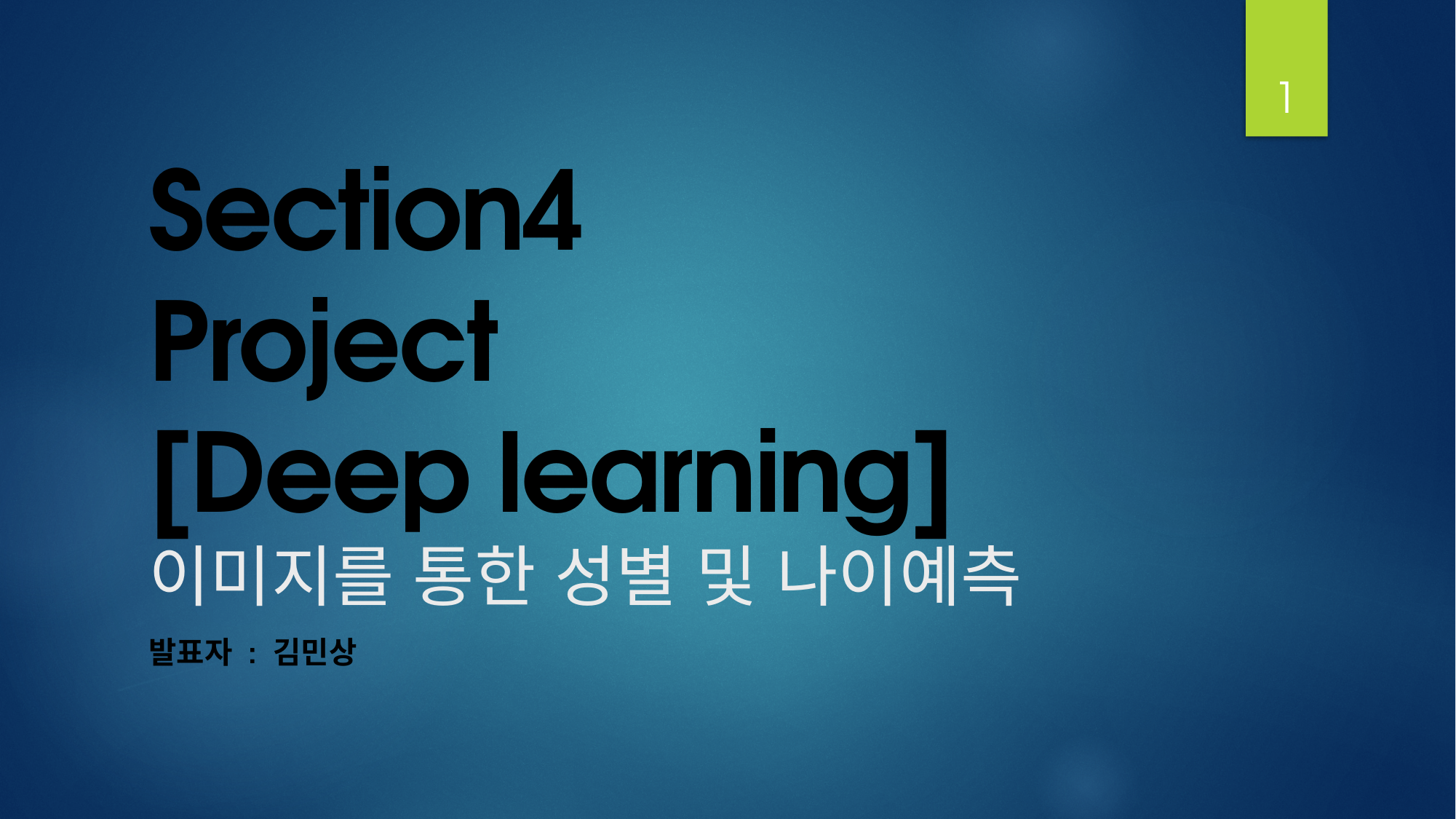

1
# Section4 Project [Deep learning] 이미지를 통한 성별 및 나이예측
발표자 : 김민상